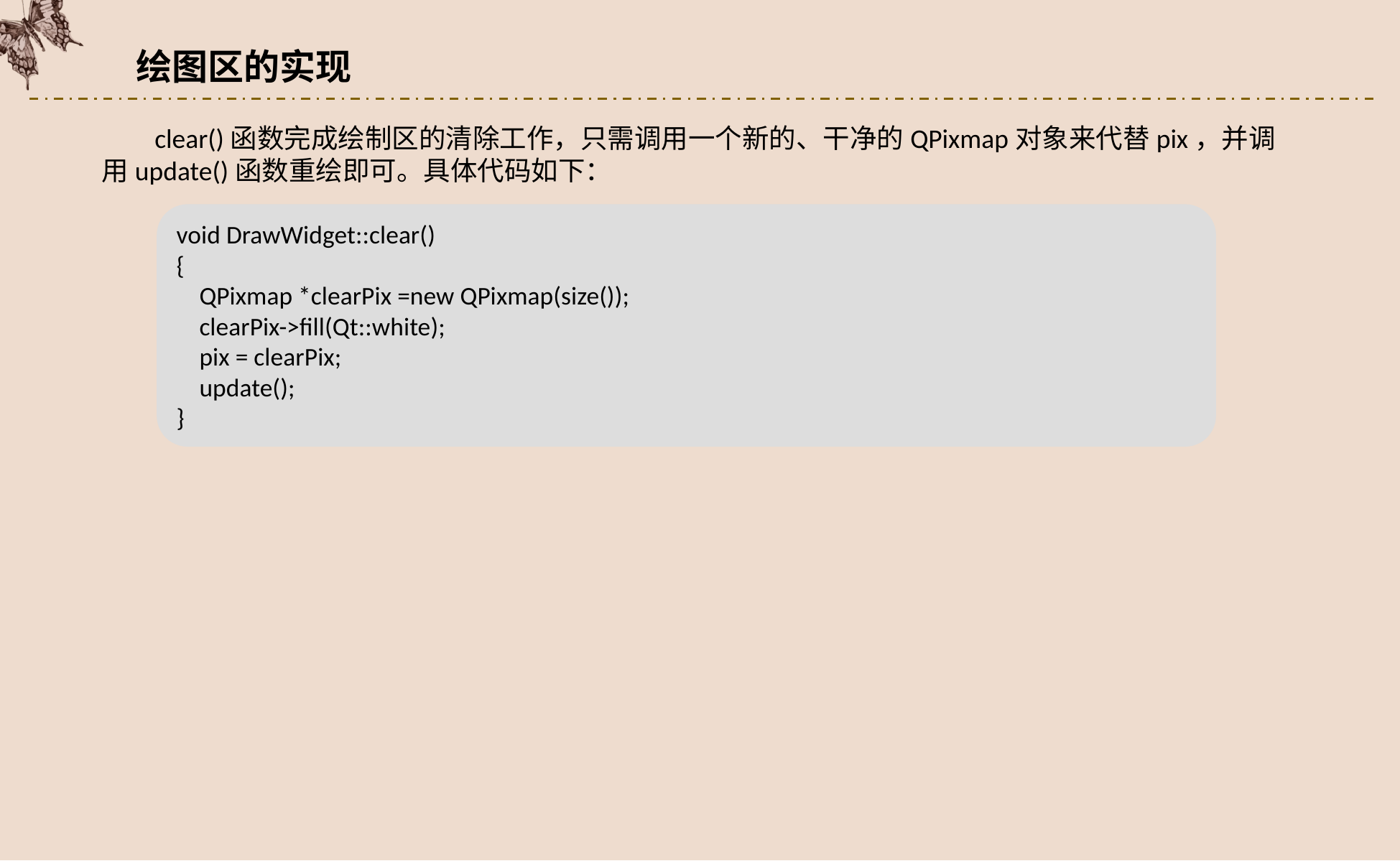

绘图区的实现
clear()函数完成绘制区的清除工作，只需调用一个新的、干净的QPixmap对象来代替pix，并调用update()函数重绘即可。具体代码如下：
void DrawWidget::clear()
{
    QPixmap *clearPix =new QPixmap(size());
    clearPix->fill(Qt::white);
    pix = clearPix;
    update();
}